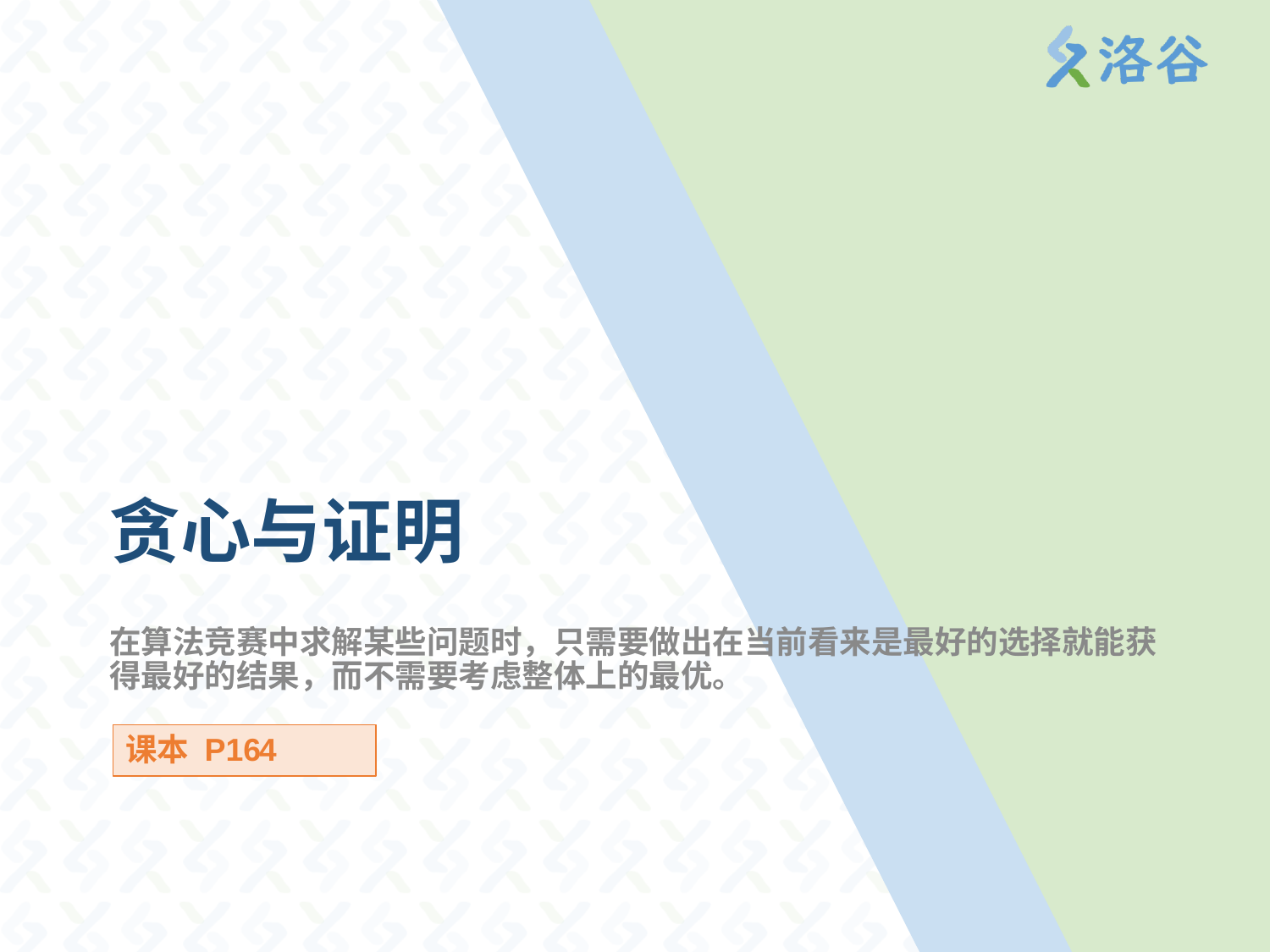

贪心与证明
在算法竞赛中求解某些问题时，只需要做出在当前看来是最好的选择就能获
得最好的结果，而不需要考虑整体上的最优。

课本 P164
4